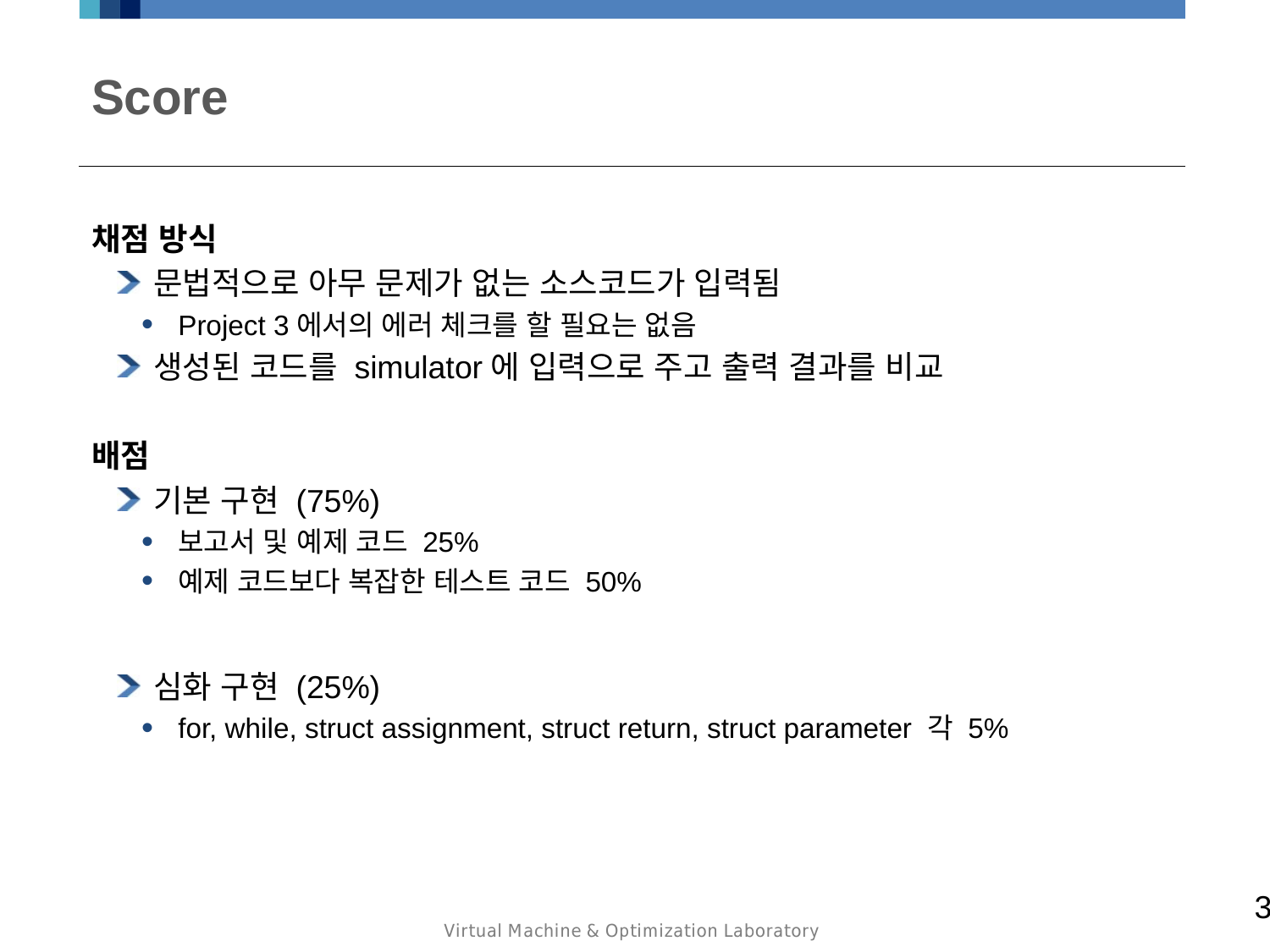

# Score
채점 방식
문법적으로 아무 문제가 없는 소스코드가 입력됨
Project 3에서의 에러 체크를 할 필요는 없음
생성된 코드를 simulator에 입력으로 주고 출력 결과를 비교

배점
기본 구현 (75%)
보고서 및 예제 코드 25%
예제 코드보다 복잡한 테스트 코드 50%

심화 구현 (25%)
for, while, struct assignment, struct return, struct parameter 각 5%